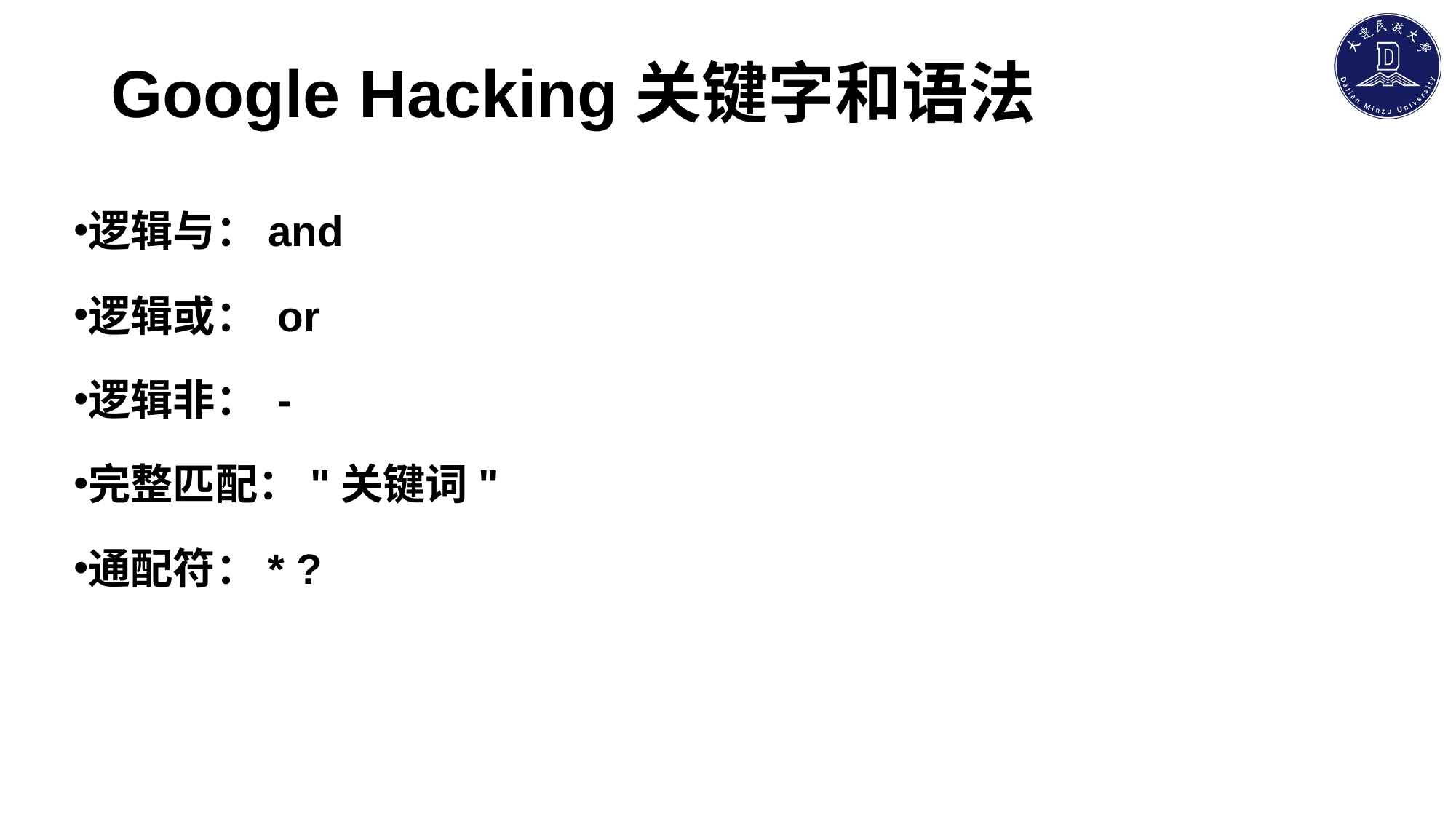

# Google Hacking关键字和语法
逻辑与：and
逻辑或： or
逻辑非： -
完整匹配："关键词"
通配符：* ?